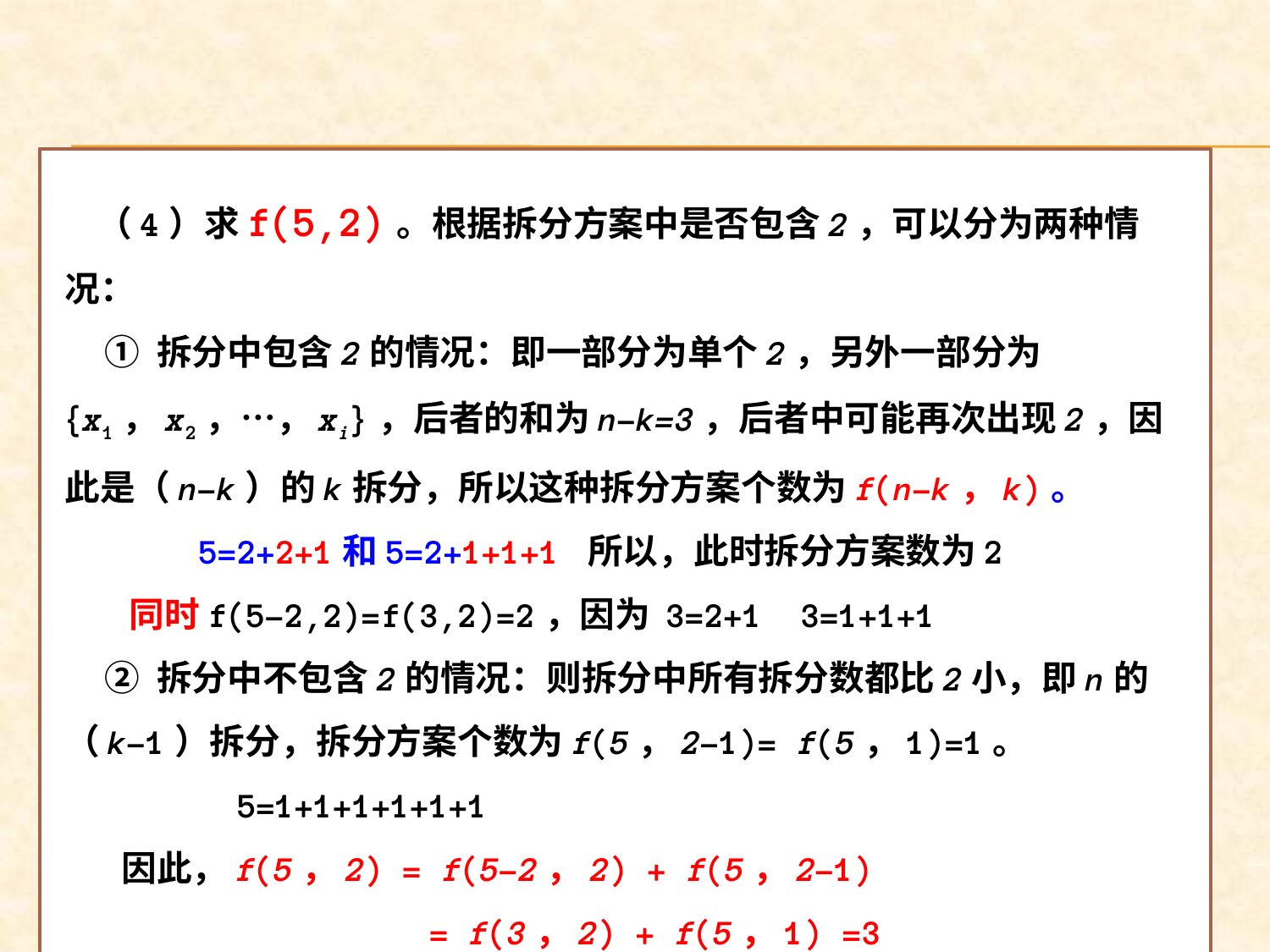

（4）求f(5,2)。根据拆分方案中是否包含2，可以分为两种情况：
     ① 拆分中包含2的情况：即一部分为单个2，另外一部分为{x1，x2，…，xi}，后者的和为n-k=3，后者中可能再次出现2，因此是（n-k）的k拆分，所以这种拆分方案个数为f(n-k，k)。
       5=2+2+1和5=2+1+1+1 所以，此时拆分方案数为2
       同时f(5-2,2)=f(3,2)=2，因为 3=2+1  3=1+1+1
     ② 拆分中不包含2的情况：则拆分中所有拆分数都比2小，即n的（k-1）拆分，拆分方案个数为f(5，2-1)= f(5，1)=1。
         5=1+1+1+1+1+1
      因此，f(5，2) = f(5-2，2) + f(5，2-1)
                   = f(3，2) + f(5，1) =3